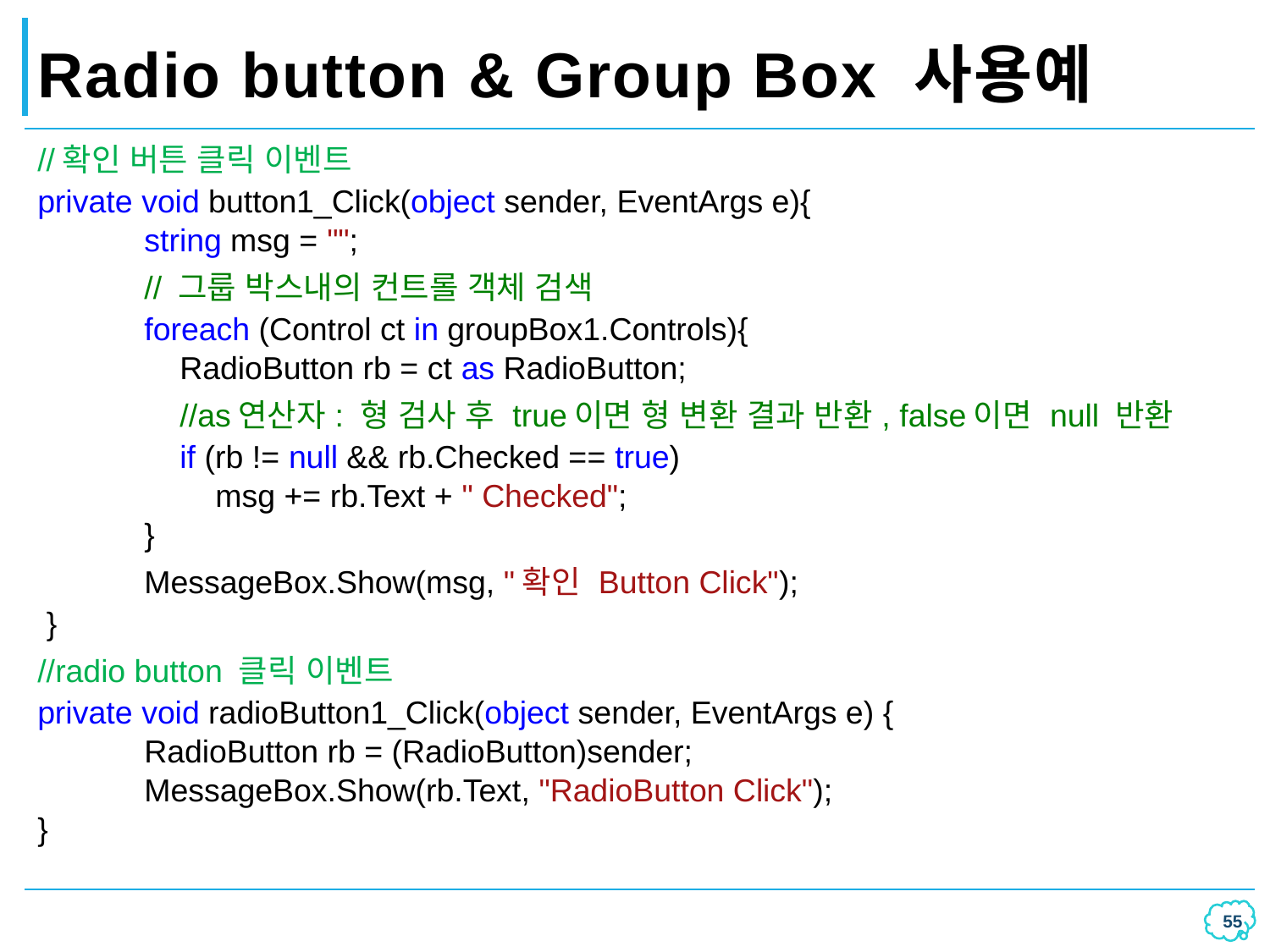

# Radio button & Group Box 사용예
| //확인 버튼 클릭 이벤트 private void button1\_Click(object sender, EventArgs e){ string msg = ""; // 그룹 박스내의 컨트롤 객체 검색 foreach (Control ct in groupBox1.Controls){ RadioButton rb = ct as RadioButton; //as연산자: 형 검사 후 true이면 형 변환 결과 반환, false이면 null 반환 if (rb != null && rb.Checked == true) msg += rb.Text + " Checked"; } MessageBox.Show(msg, "확인 Button Click"); } //radio button 클릭 이벤트 private void radioButton1\_Click(object sender, EventArgs e) { RadioButton rb = (RadioButton)sender; MessageBox.Show(rb.Text, "RadioButton Click"); } |
| --- |
55